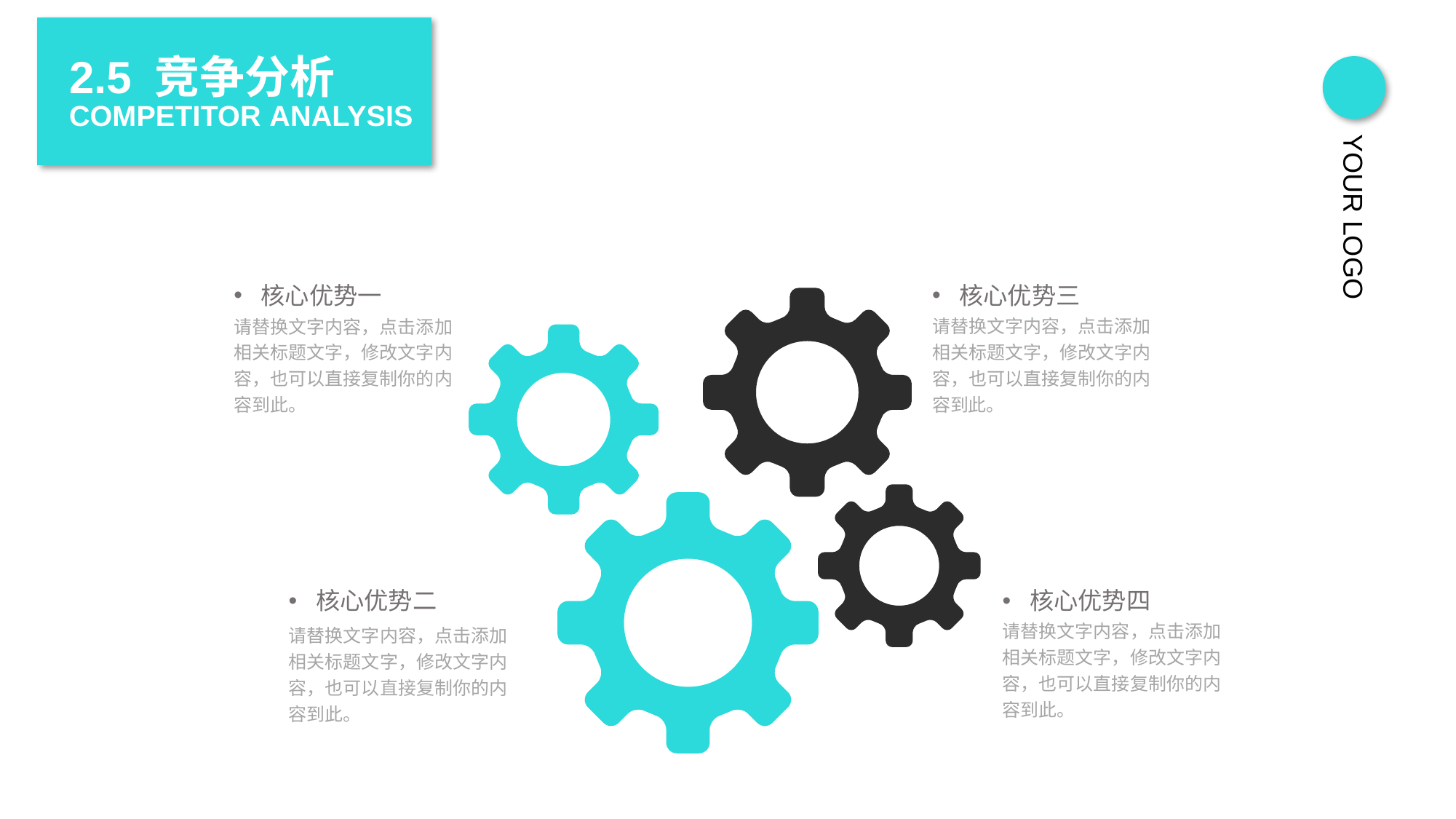

2.5 竞争分析
COMPETITOR ANALYSIS

YOUR LOGO
核心优势一
核心优势三

请替换文字内容，点击添加相关标题文字，修改文字内容，也可以直接复制你的内容到此。
请替换文字内容，点击添加相关标题文字，修改文字内容，也可以直接复制你的内容到此。

核心优势二
核心优势四
请替换文字内容，点击添加相关标题文字，修改文字内容，也可以直接复制你的内容到此。
请替换文字内容，点击添加相关标题文字，修改文字内容，也可以直接复制你的内容到此。